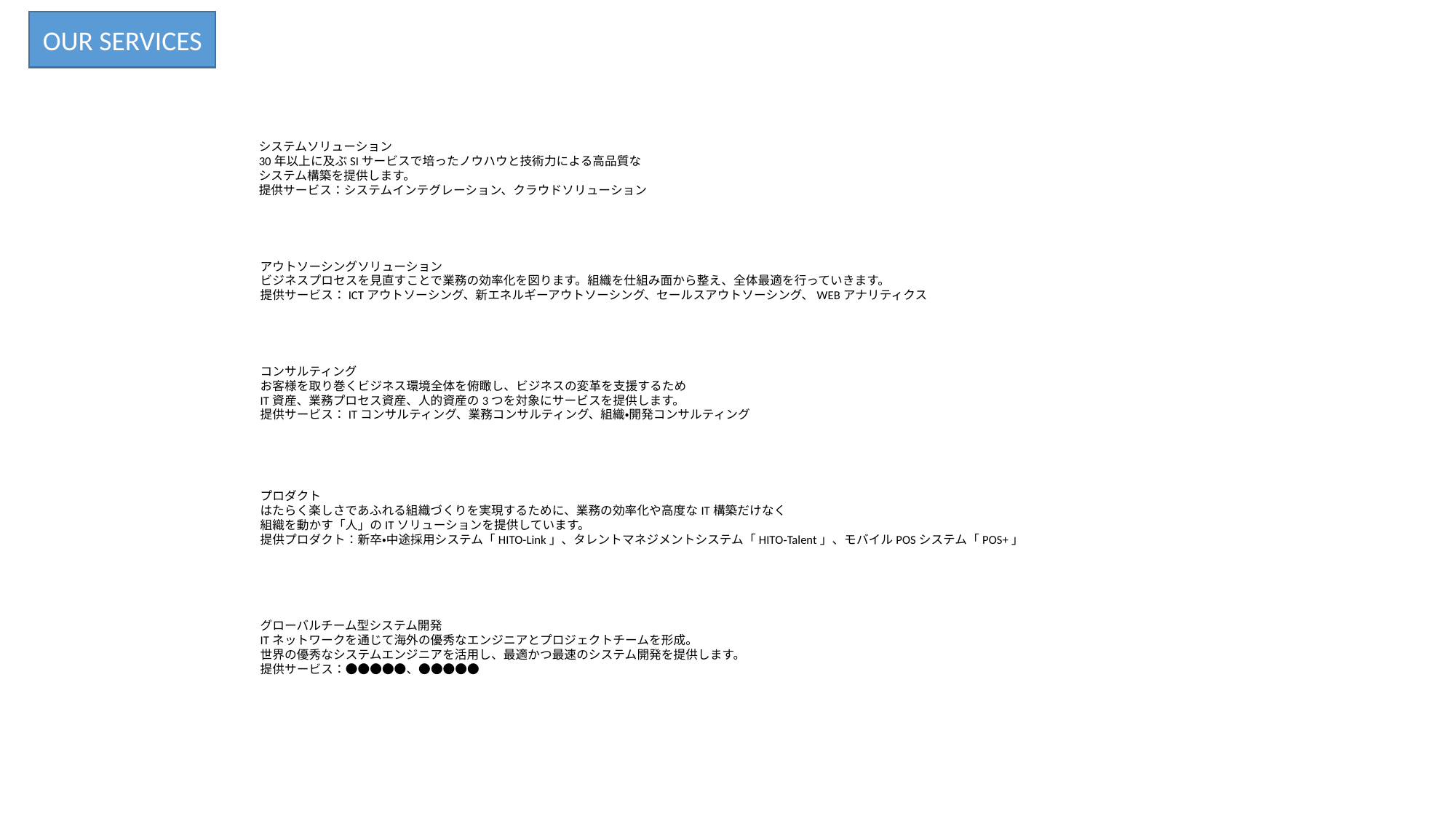

OUR SERVICES
システムソリューション
30年以上に及ぶSIサービスで培ったノウハウと技術力による高品質な
システム構築を提供します。
提供サービス：システムインテグレーション、クラウドソリューション
アウトソーシングソリューション
ビジネスプロセスを見直すことで業務の効率化を図ります。組織を仕組み面から整え、全体最適を行っていきます。
提供サービス：ICTアウトソーシング、新エネルギーアウトソーシング、セールスアウトソーシング、WEBアナリティクス
コンサルティング
お客様を取り巻くビジネス環境全体を俯瞰し、ビジネスの変革を支援するため
IT資産、業務プロセス資産、人的資産の3つを対象にサービスを提供します。
提供サービス：ITコンサルティング、業務コンサルティング、組織・開発コンサルティング
プロダクト
はたらく楽しさであふれる組織づくりを実現するために、業務の効率化や高度なIT構築だけなく
組織を動かす「人」のITソリューションを提供しています。
提供プロダクト：新卒・中途採用システム「HITO-Link」、タレントマネジメントシステム「HITO‐Talent」、モバイルPOSシステム「POS+」
グローバルチーム型システム開発
ITネットワークを通じて海外の優秀なエンジニアとプロジェクトチームを形成。
世界の優秀なシステムエンジニアを活用し、最適かつ最速のシステム開発を提供します。
提供サービス：●●●●●、●●●●●